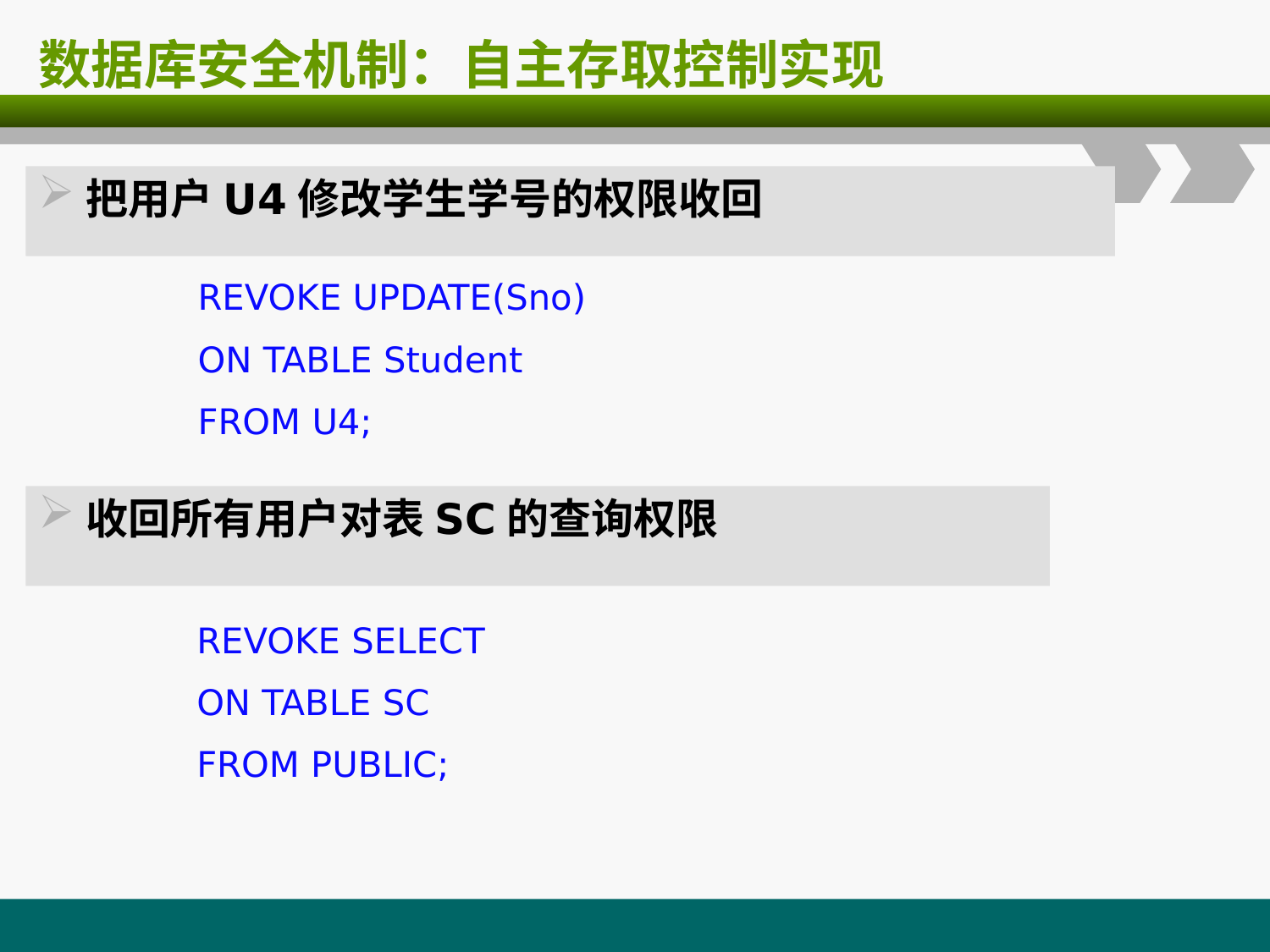

# 数据库安全机制：自主存取控制实现
把用户U4修改学生学号的权限收回

REVOKE UPDATE(Sno)
ON TABLE Student
FROM U4;
收回所有用户对表SC的查询权限
REVOKE SELECT
ON TABLE SC
FROM PUBLIC;